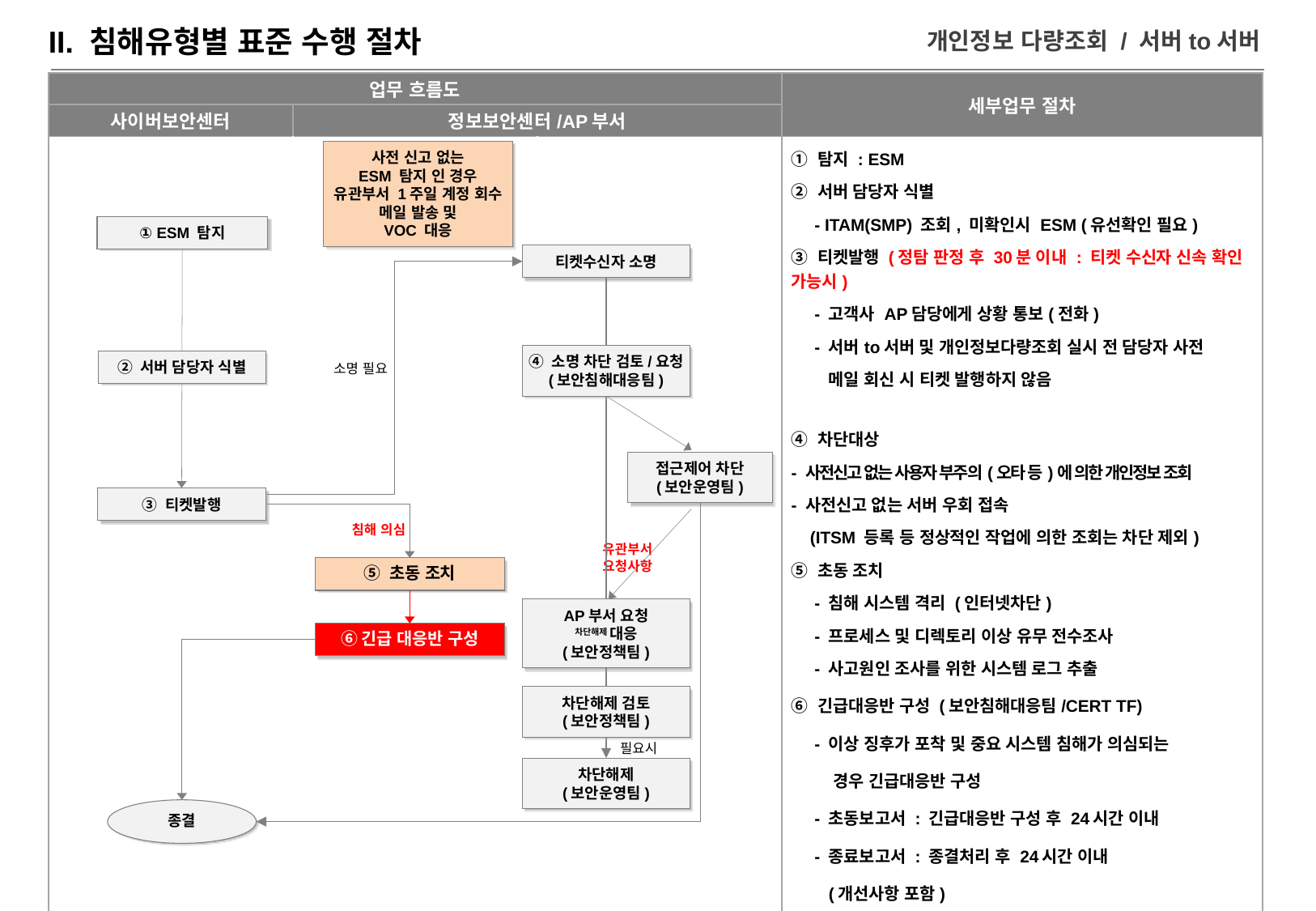

II. 침해유형별 표준 수행 절차
개인정보 다량조회 / 서버to서버
| 업무 흐름도 |  |  | 세부업무 절차 |
| --- | --- | --- | --- |
| 사이버보안센터 | 정보보안센터/AP부서 |  |  |
|  |  |  | ① 탐지 : ESM ② 서버 담당자 식별 - ITAM(SMP) 조회, 미확인시 ESM (유선확인 필요) ③ 티켓발행 (정탐 판정 후 30분 이내 : 티켓 수신자 신속 확인 가능시) - 고객사 AP담당에게 상황 통보(전화) - 서버to서버 및 개인정보다량조회 실시 전 담당자 사전 메일 회신 시 티켓 발행하지 않음 ④ 차단대상 - 사전신고 없는 사용자 부주의(오타 등)에 의한 개인정보 조회 - 사전신고 없는 서버 우회 접속 (ITSM 등록 등 정상적인 작업에 의한 조회는 차단 제외) ⑤ 초동 조치 - 침해 시스템 격리 (인터넷차단) - 프로세스 및 디렉토리 이상 유무 전수조사 - 사고원인 조사를 위한 시스템 로그 추출 ⑥ 긴급대응반 구성 (보안침해대응팀/CERT TF) - 이상 징후가 포착 및 중요 시스템 침해가 의심되는 경우 긴급대응반 구성 - 초동보고서 : 긴급대응반 구성 후 24시간 이내 - 종료보고서 : 종결처리 후 24시간 이내 (개선사항 포함) |
사전 신고 없는
ESM 탐지 인 경우
유관부서 1주일 계정 회수 메일 발송 및
VOC 대응
① ESM 탐지
티켓수신자 소명
④ 소명 차단 검토/요청
(보안침해대응팀)
② 서버 담당자 식별
소명 필요
접근제어 차단
(보안운영팀)
③ 티켓발행
침해 의심
유관부서
요청사항
⑤ 초동 조치
AP부서 요청
차단해제 대응
(보안정책팀)
⑥긴급 대응반 구성
차단해제 검토
(보안정책팀)
필요시
차단해제
(보안운영팀)
종결
20